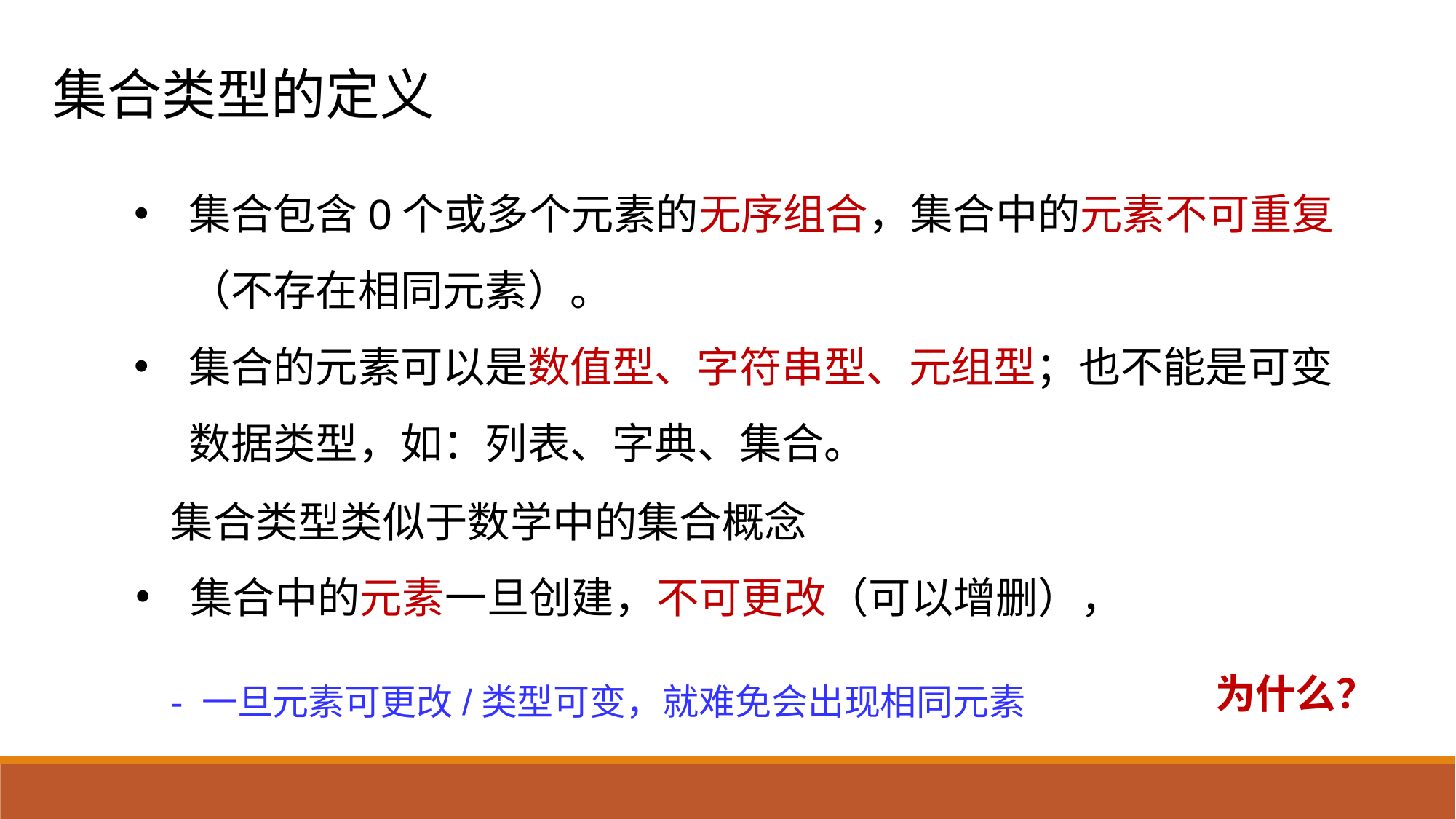

集合类型的定义
集合包含0个或多个元素的无序组合，集合中的元素不可重复（不存在相同元素）。
集合的元素可以是数值型、字符串型、元组型；也不能是可变数据类型，如：列表、字典、集合。
集合类型类似于数学中的集合概念
集合中的元素一旦创建，不可更改（可以增删），
为什么？
- 一旦元素可更改/类型可变，就难免会出现相同元素